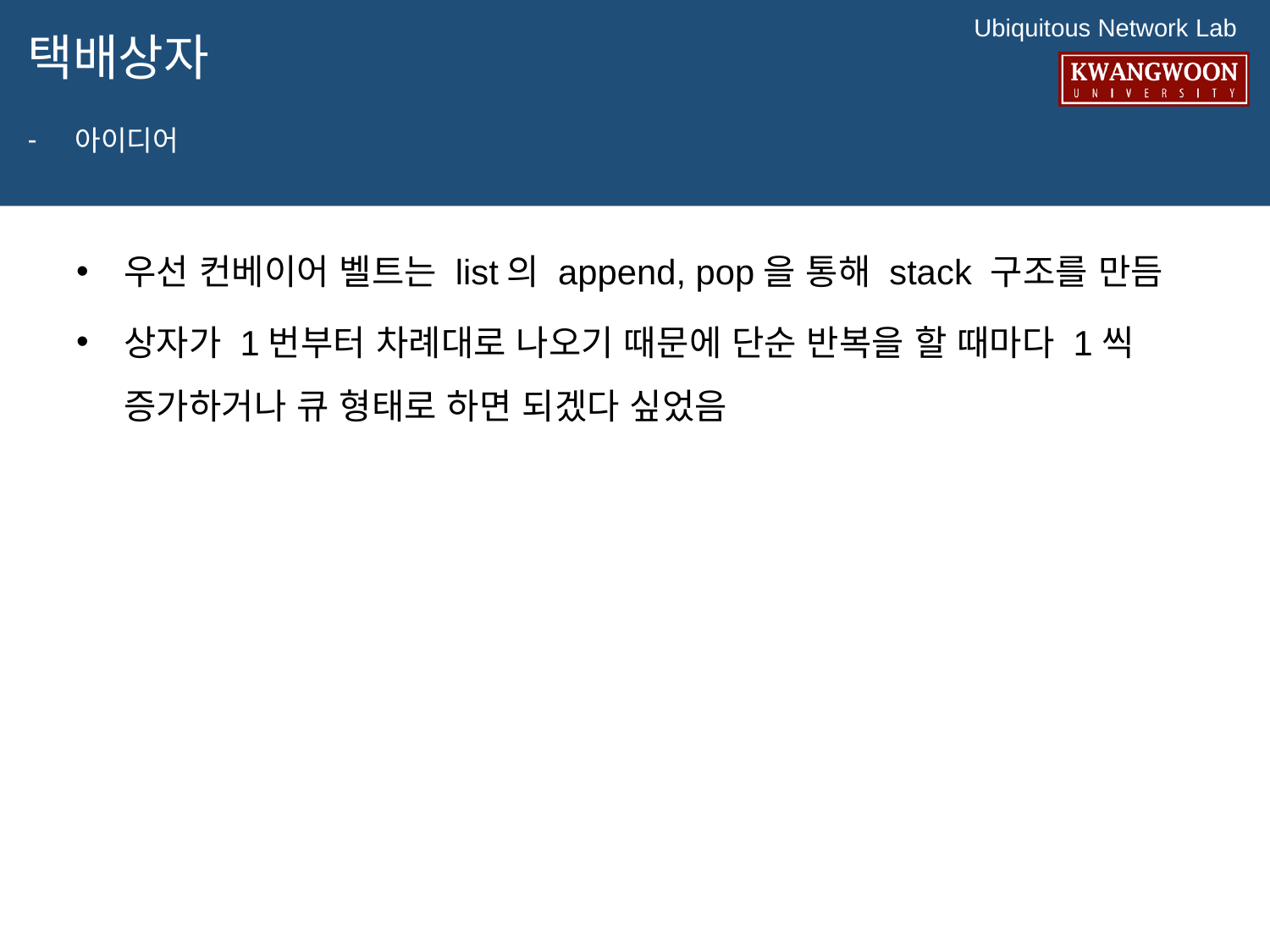

# 택배상자
아이디어
우선 컨베이어 벨트는 list의 append, pop을 통해 stack 구조를 만듬
상자가 1번부터 차례대로 나오기 때문에 단순 반복을 할 때마다 1씩 증가하거나 큐 형태로 하면 되겠다 싶었음